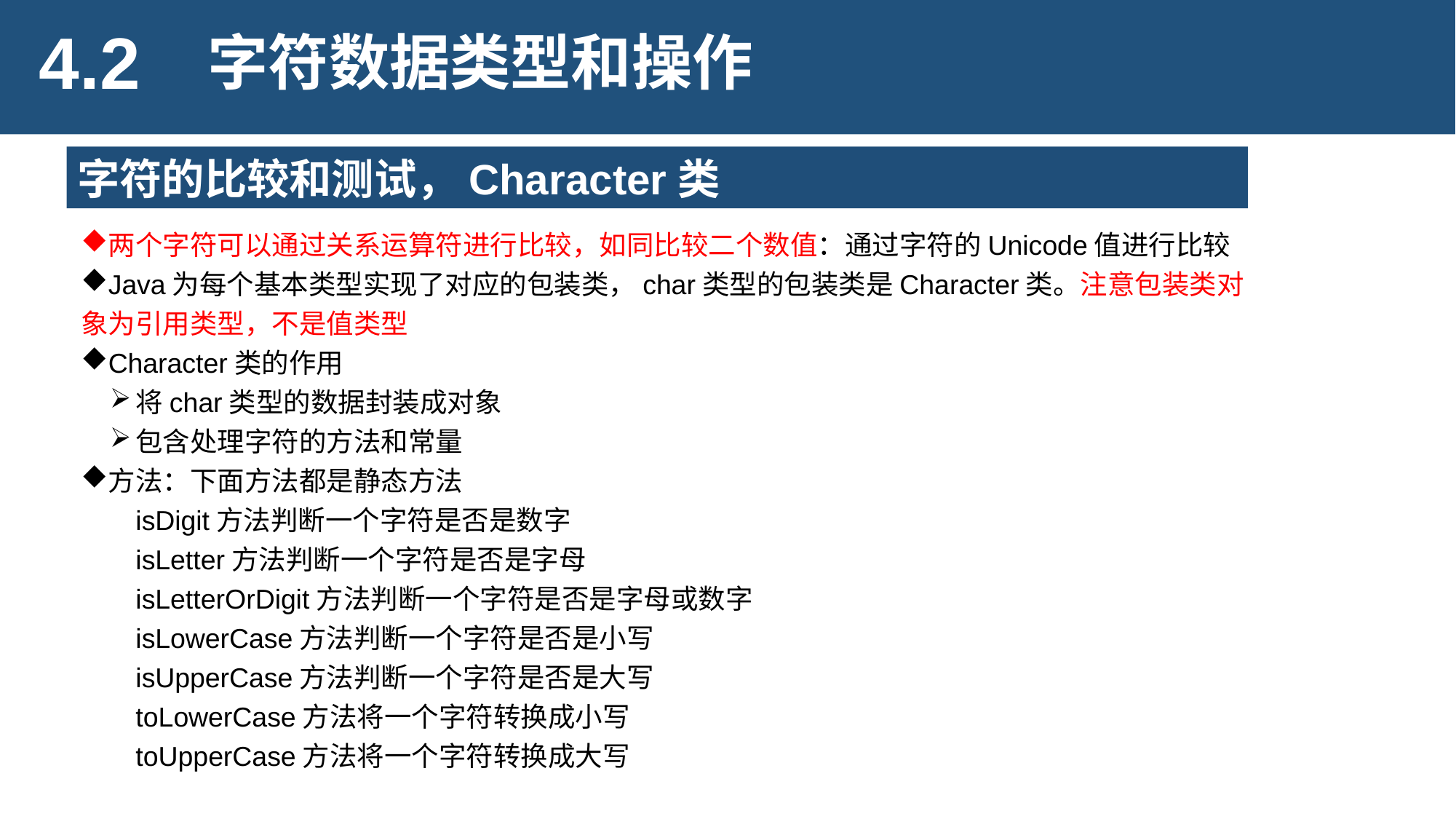

4.2
字符数据类型和操作

字符的比较和测试，Character类
两个字符可以通过关系运算符进行比较，如同比较二个数值：通过字符的Unicode值进行比较
Java为每个基本类型实现了对应的包装类，char类型的包装类是Character类。注意包装类对象为引用类型，不是值类型
Character类的作用
将char类型的数据封装成对象
包含处理字符的方法和常量
方法：下面方法都是静态方法
isDigit方法判断一个字符是否是数字
isLetter方法判断一个字符是否是字母
isLetterOrDigit方法判断一个字符是否是字母或数字
isLowerCase方法判断一个字符是否是小写
isUpperCase方法判断一个字符是否是大写
toLowerCase方法将一个字符转换成小写
toUpperCase方法将一个字符转换成大写